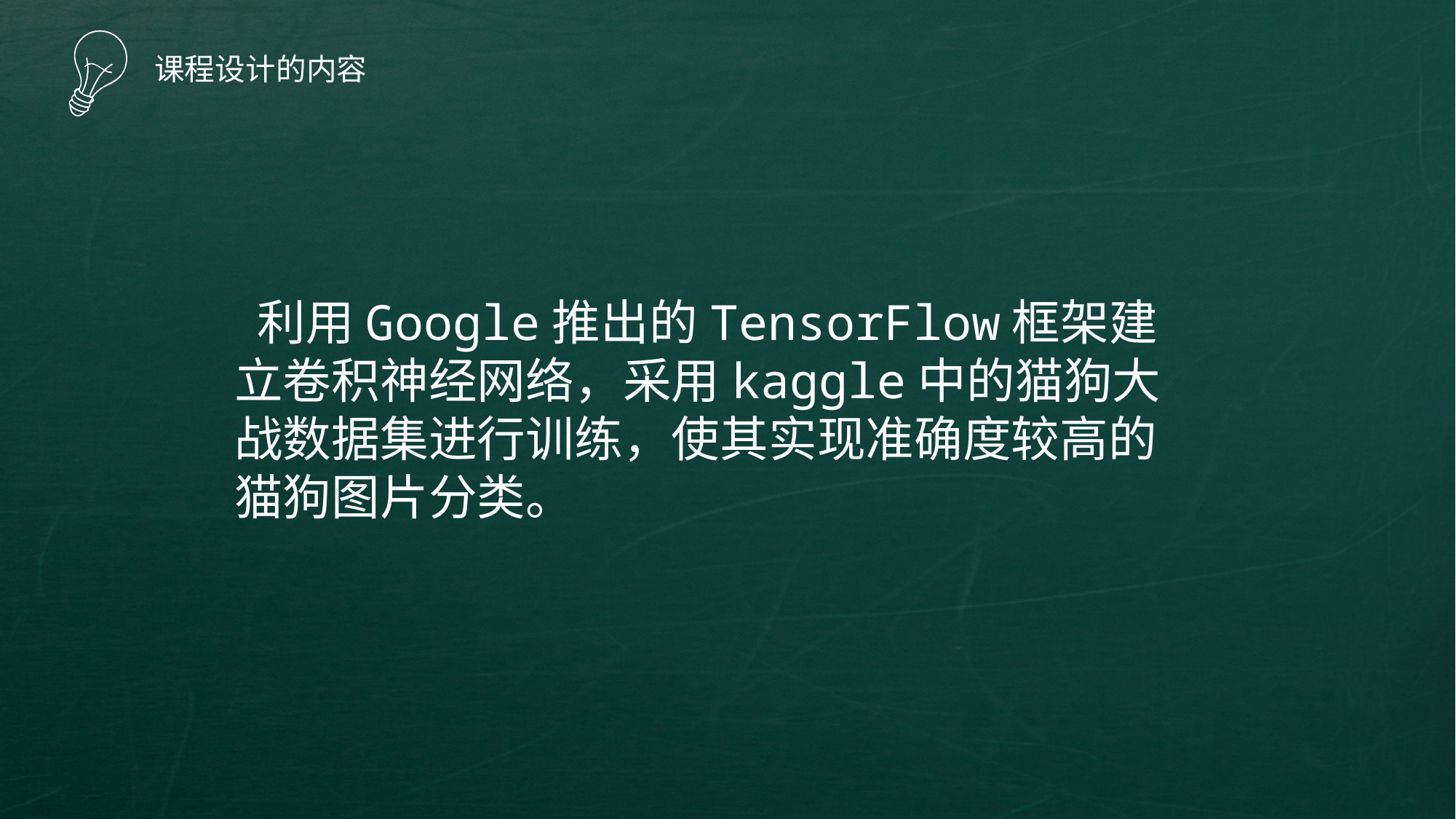

课程设计的内容
 利用Google推出的TensorFlow框架建立卷积神经网络，采用kaggle中的猫狗大战数据集进行训练，使其实现准确度较高的猫狗图片分类。